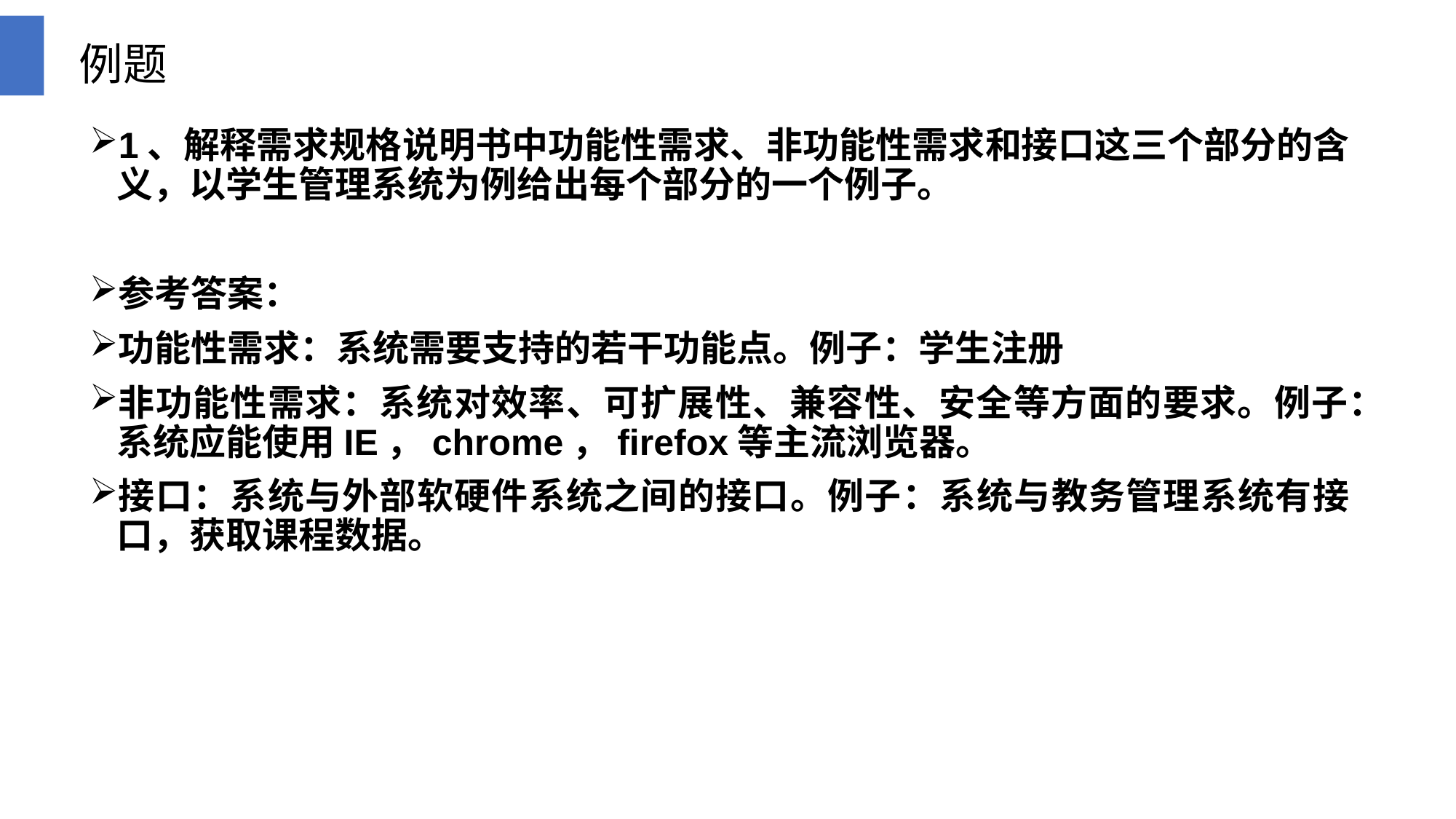

# 例题
1、解释需求规格说明书中功能性需求、非功能性需求和接口这三个部分的含义，以学生管理系统为例给出每个部分的一个例子。

参考答案：
功能性需求：系统需要支持的若干功能点。例子：学生注册
非功能性需求：系统对效率、可扩展性、兼容性、安全等方面的要求。例子：系统应能使用IE，chrome，firefox等主流浏览器。
接口：系统与外部软硬件系统之间的接口。例子：系统与教务管理系统有接口，获取课程数据。